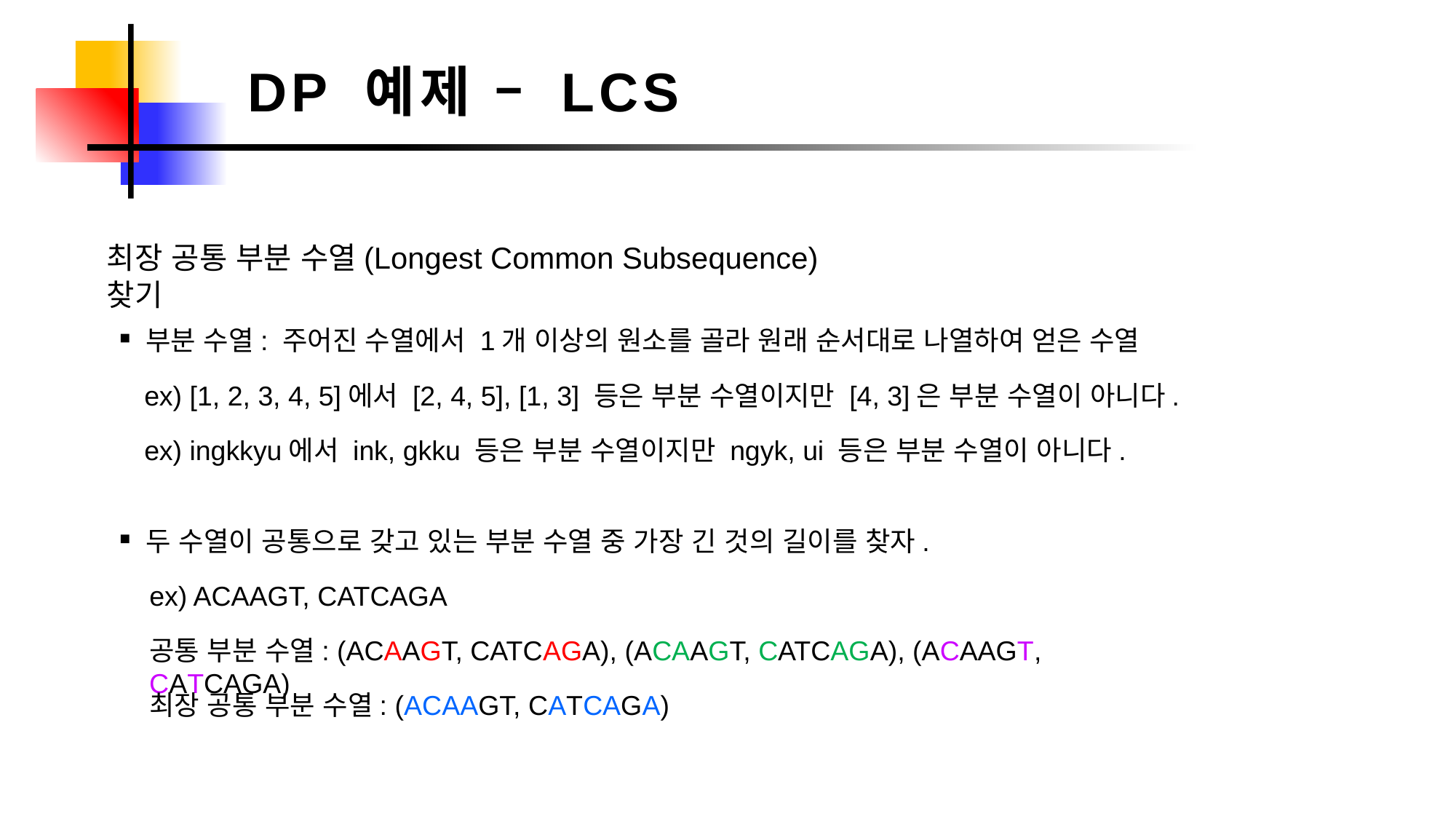

DP 예제 – LCS
최장 공통 부분 수열(Longest Common Subsequence) 찾기
부분 수열: 주어진 수열에서 1개 이상의 원소를 골라 원래 순서대로 나열하여 얻은 수열

ex) [1, 2, 3, 4, 5]에서 [2, 4, 5], [1, 3] 등은 부분 수열이지만 [4, 3]은 부분 수열이 아니다.
ex) ingkkyu에서 ink, gkku 등은 부분 수열이지만 ngyk, ui 등은 부분 수열이 아니다.
두 수열이 공통으로 갖고 있는 부분 수열 중 가장 긴 것의 길이를 찾자.

ex) ACAAGT, CATCAGA
공통 부분 수열: (ACAAGT, CATCAGA), (ACAAGT, CATCAGA), (ACAAGT, CATCAGA)
최장 공통 부분 수열: (ACAAGT, CATCAGA)